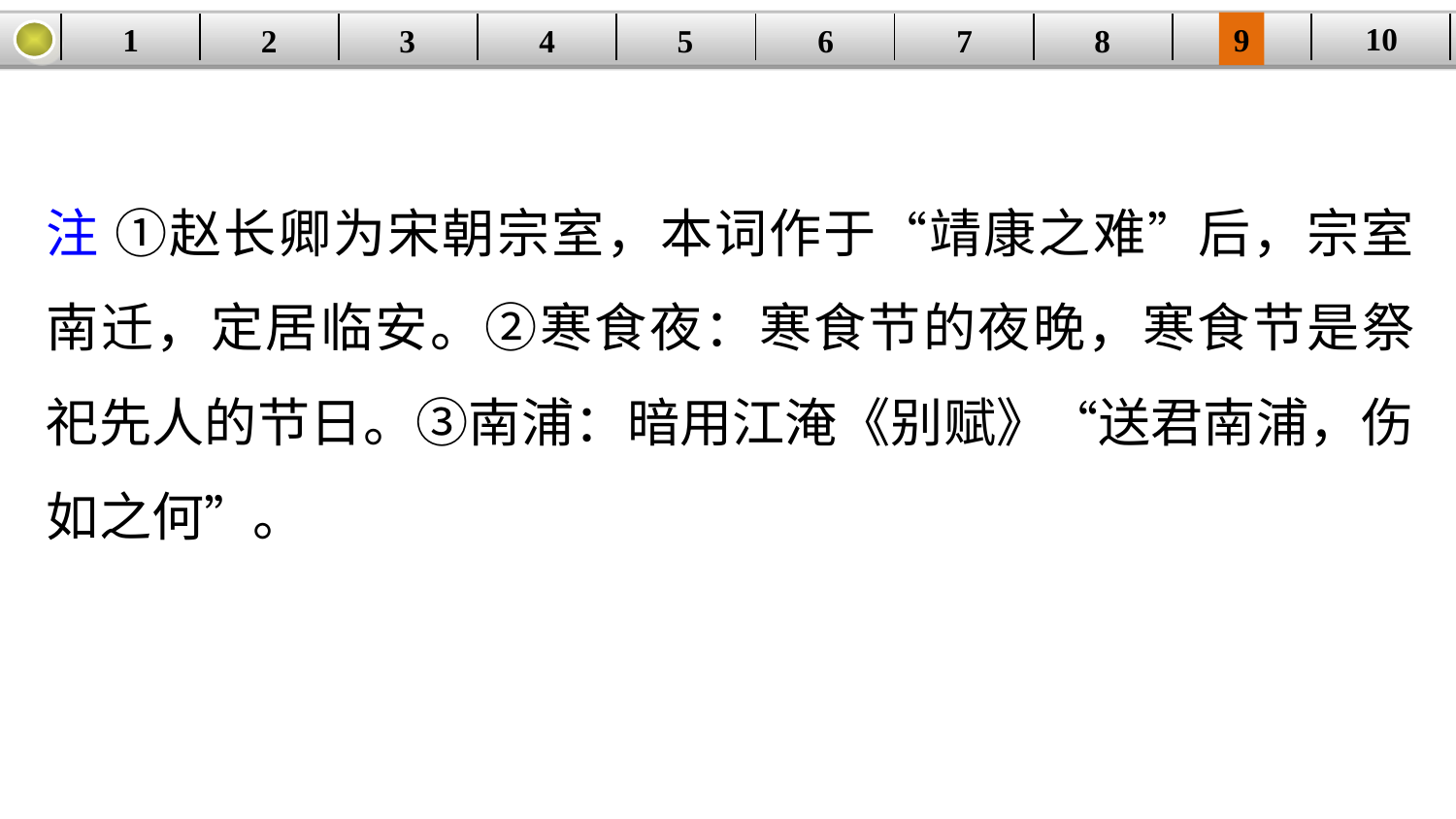

10

9
1
3
4
5
6
8
2
|  |  |  |  |  |  |  |  |  |  |
| --- | --- | --- | --- | --- | --- | --- | --- | --- | --- |
7

注 ①赵长卿为宋朝宗室，本词作于“靖康之难”后，宗室南迁，定居临安。②寒食夜：寒食节的夜晚，寒食节是祭祀先人的节日。③南浦：暗用江淹《别赋》“送君南浦，伤如之何”。